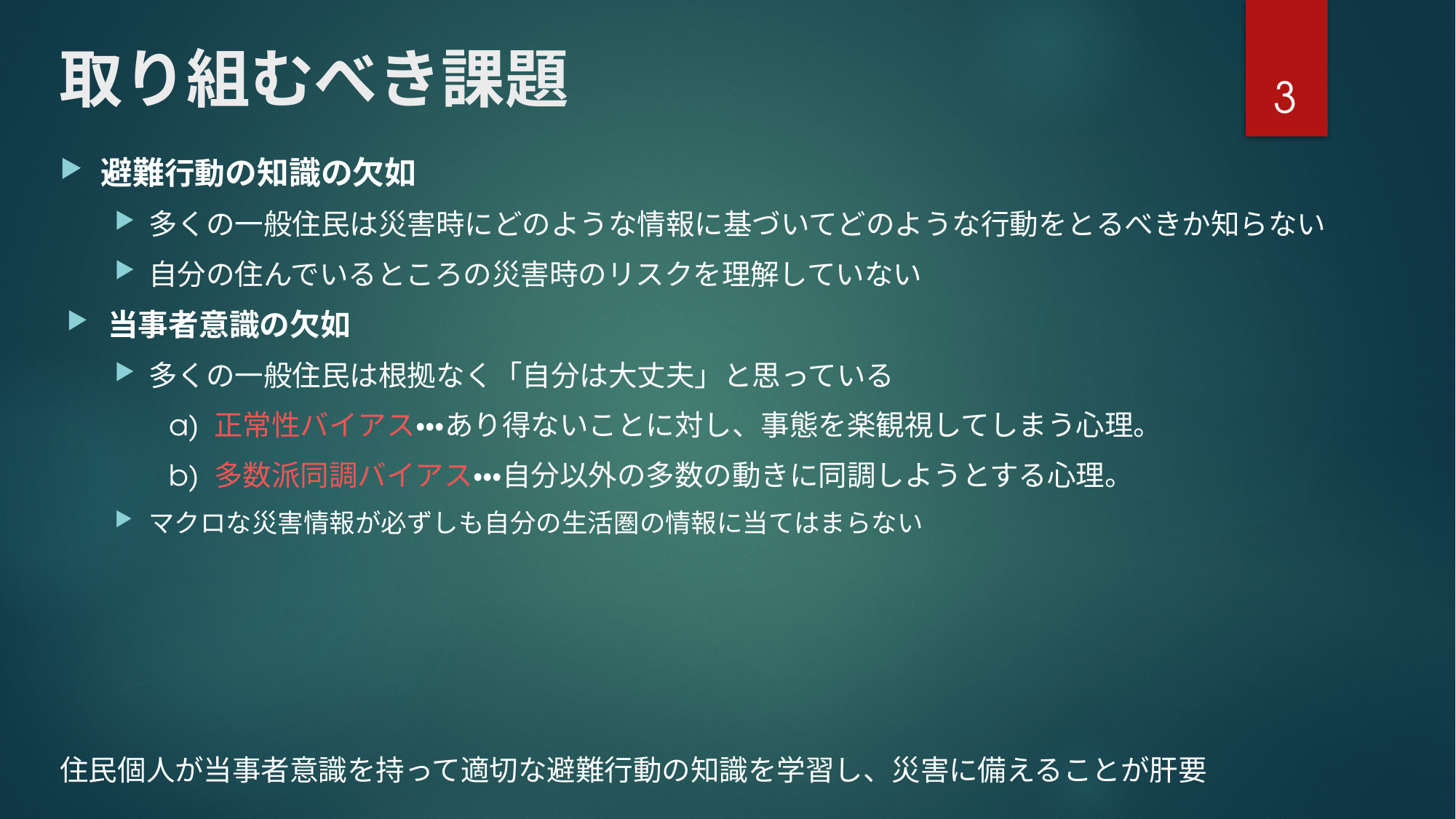

# 取り組むべき課題
3
避難行動の知識の欠如
多くの一般住民は災害時にどのような情報に基づいてどのような行動をとるべきか知らない
自分の住んでいるところの災害時のリスクを理解していない
当事者意識の欠如
多くの一般住民は根拠なく「自分は大丈夫」と思っている
　　	a) 正常性バイアス・・・あり得ないことに対し、事態を楽観視してしまう心理。
       	b) 多数派同調バイアス・・・自分以外の多数の動きに同調しようとする心理。
マクロな災害情報が必ずしも自分の生活圏の情報に当てはまらない

住民個人が当事者意識を持って適切な避難行動の知識を学習し、災害に備えることが肝要